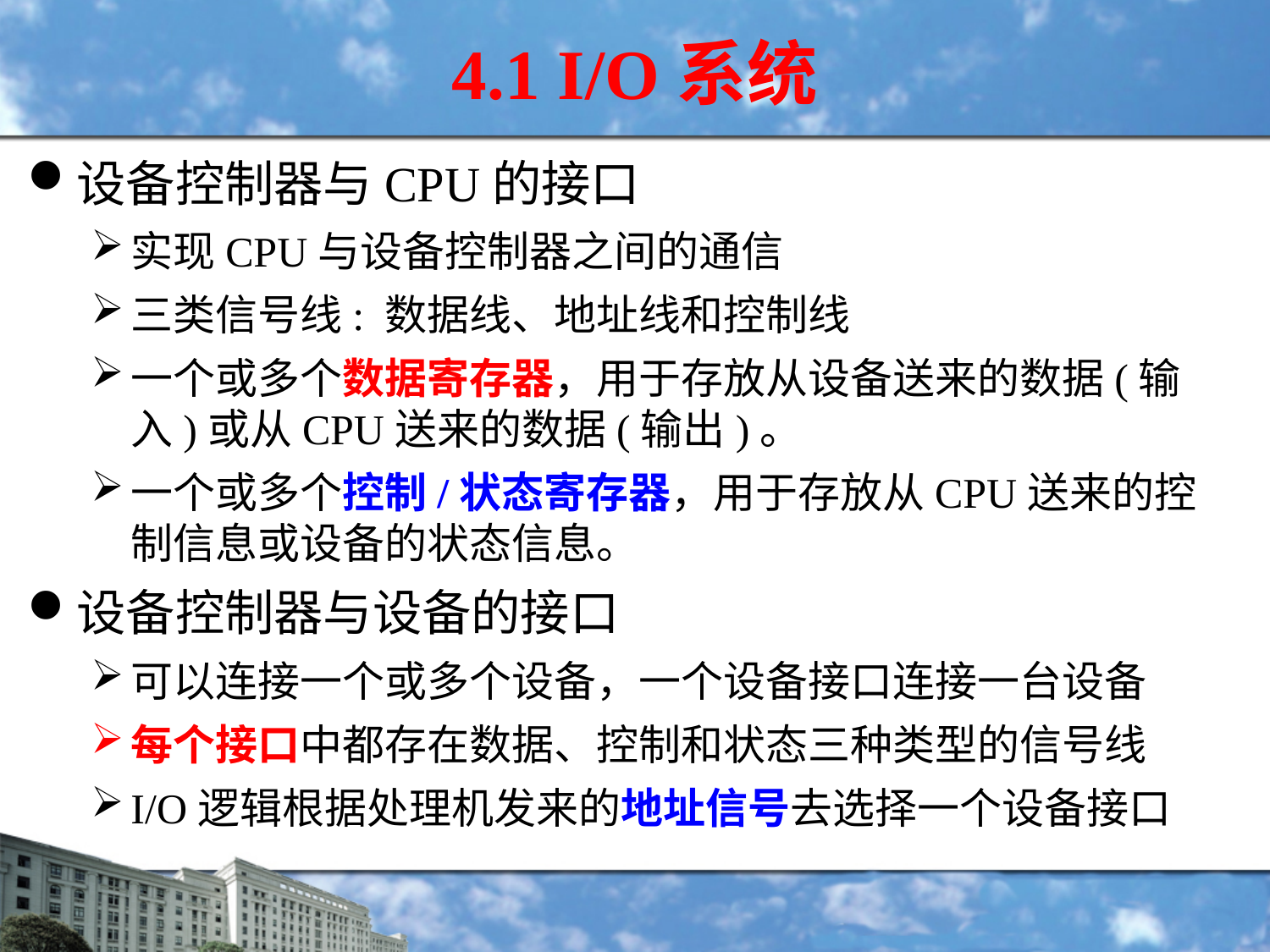

4.1 I/O系统
设备控制器与CPU的接口
实现CPU与设备控制器之间的通信
三类信号线: 数据线、地址线和控制线
一个或多个数据寄存器，用于存放从设备送来的数据(输入)或从CPU送来的数据(输出)。
一个或多个控制/状态寄存器，用于存放从CPU送来的控制信息或设备的状态信息。
设备控制器与设备的接口
可以连接一个或多个设备，一个设备接口连接一台设备
每个接口中都存在数据、控制和状态三种类型的信号线
I/O逻辑根据处理机发来的地址信号去选择一个设备接口